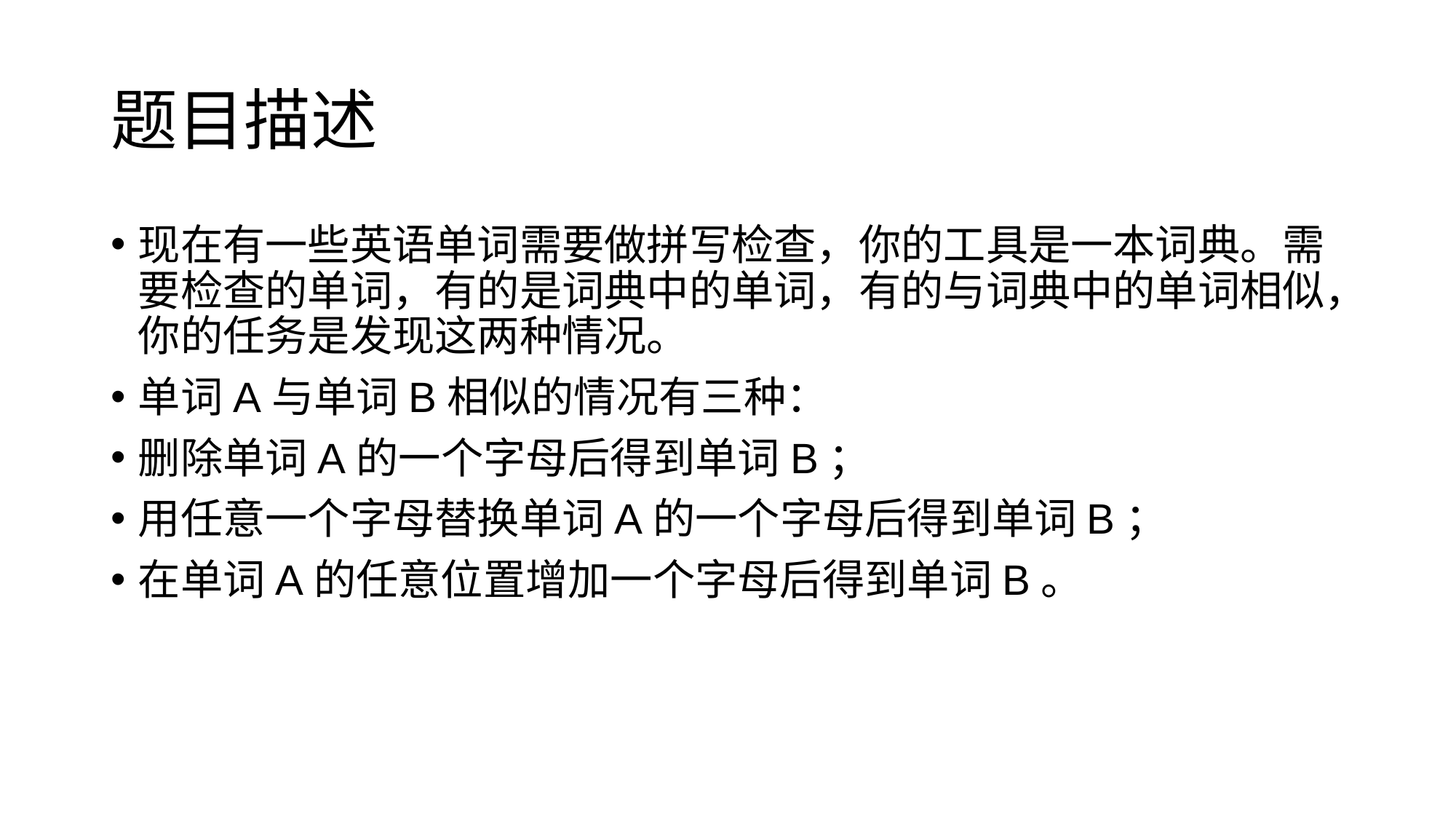

# 题目描述
现在有一些英语单词需要做拼写检查，你的工具是一本词典。需要检查的单词，有的是词典中的单词，有的与词典中的单词相似，你的任务是发现这两种情况。
单词A与单词B相似的情况有三种：
删除单词A的一个字母后得到单词B；
用任意一个字母替换单词A的一个字母后得到单词B；
在单词A的任意位置增加一个字母后得到单词B。